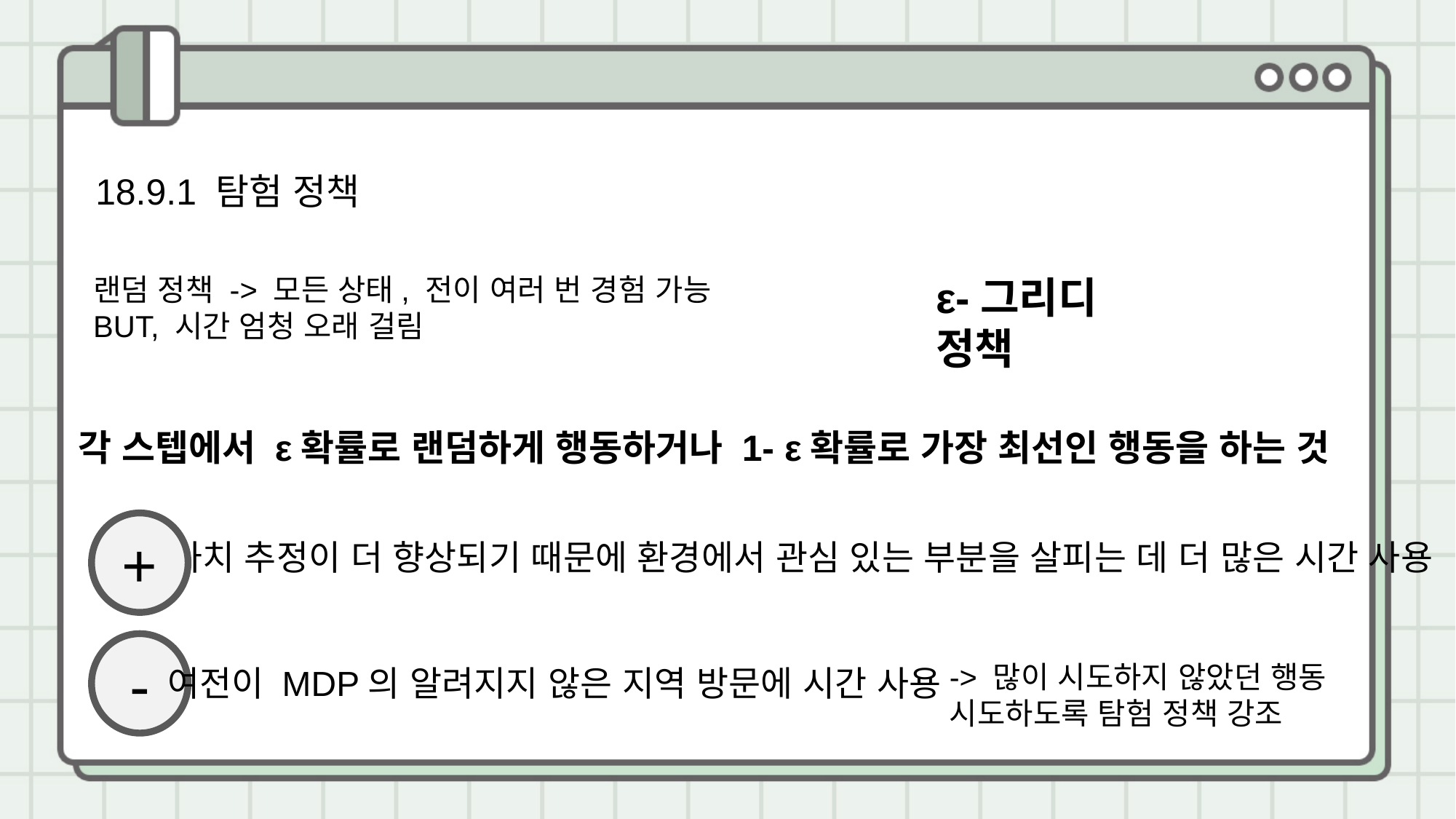

18.9.1 탐험 정책
랜덤 정책 -> 모든 상태, 전이 여러 번 경험 가능
BUT, 시간 엄청 오래 걸림

ε-그리디 정책
각 스텝에서 ε확률로 랜덤하게 행동하거나 1- ε확률로 가장 최선인 행동을 하는 것
+
Q-가치 추정이 더 향상되기 때문에 환경에서 관심 있는 부분을 살피는 데 더 많은 시간 사용
-
-> 많이 시도하지 않았던 행동
시도하도록 탐험 정책 강조
여전이 MDP의 알려지지 않은 지역 방문에 시간 사용